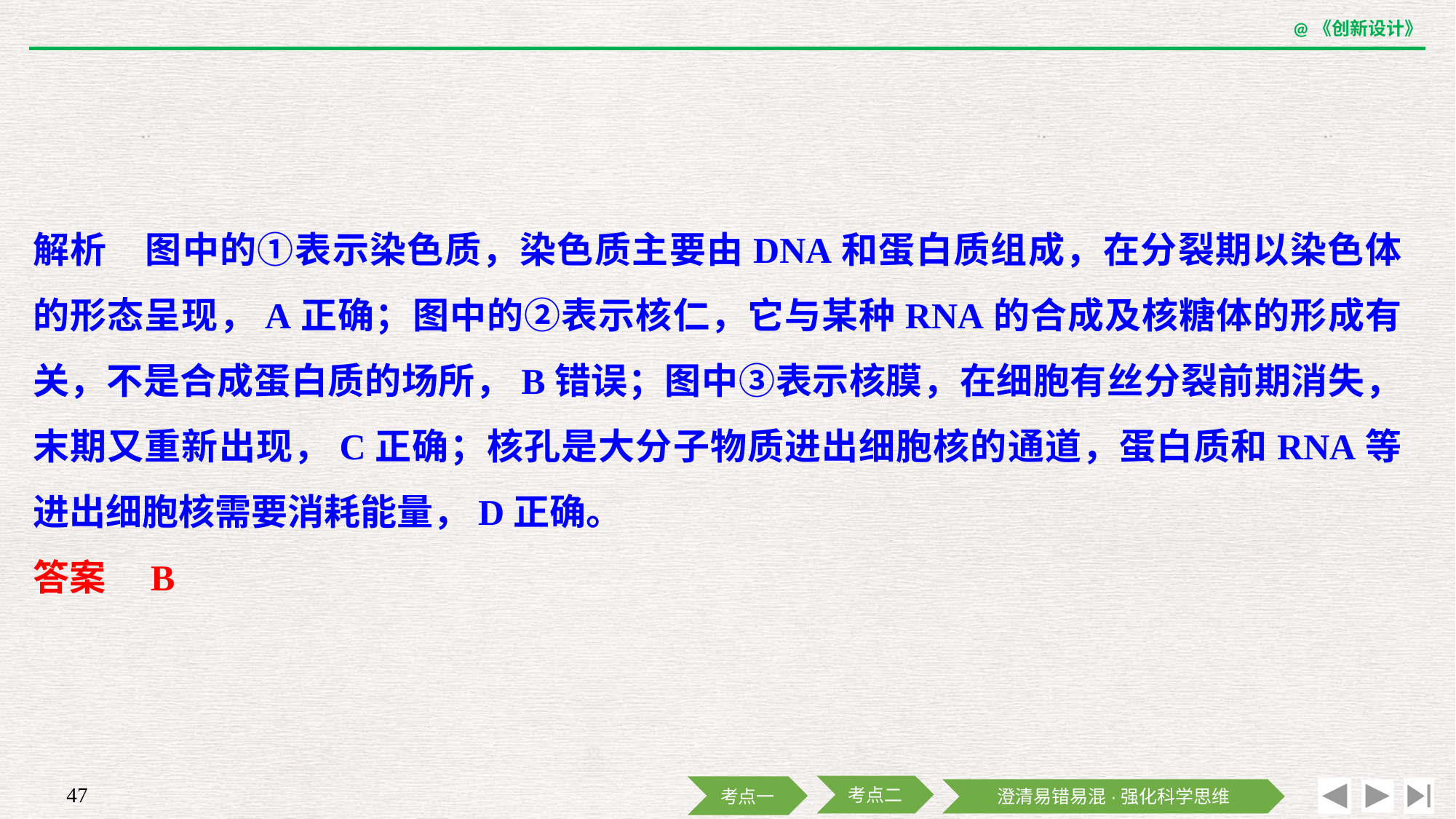

解析　图中的①表示染色质，染色质主要由DNA和蛋白质组成，在分裂期以染色体的形态呈现，A正确；图中的②表示核仁，它与某种RNA的合成及核糖体的形成有关，不是合成蛋白质的场所，B错误；图中③表示核膜，在细胞有丝分裂前期消失，末期又重新出现，C正确；核孔是大分子物质进出细胞核的通道，蛋白质和RNA等进出细胞核需要消耗能量，D正确。
答案　B